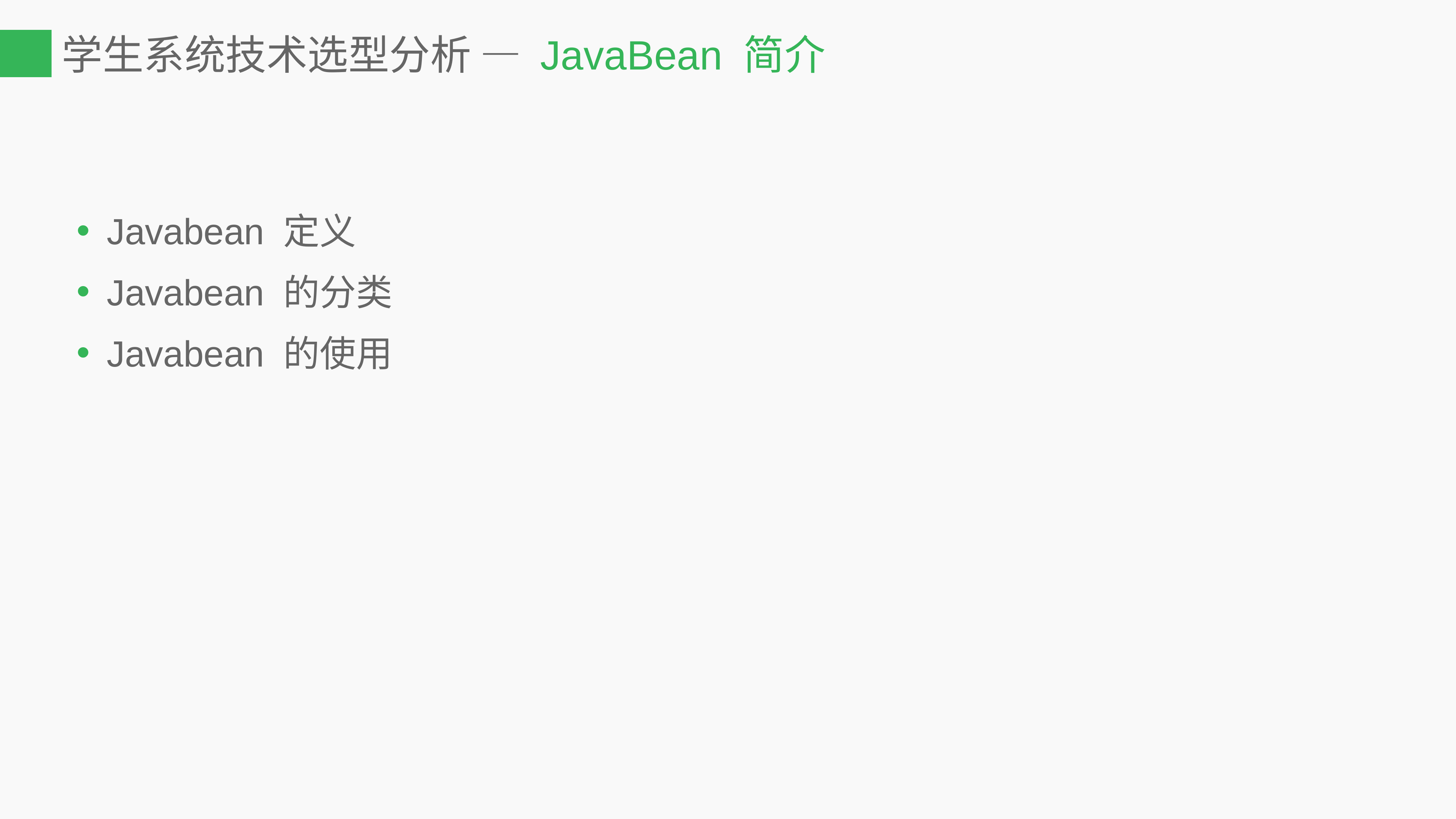

# 学生系统技术选型分析 — JavaBean 简介
Javabean 定义
Javabean 的分类
Javabean 的使用